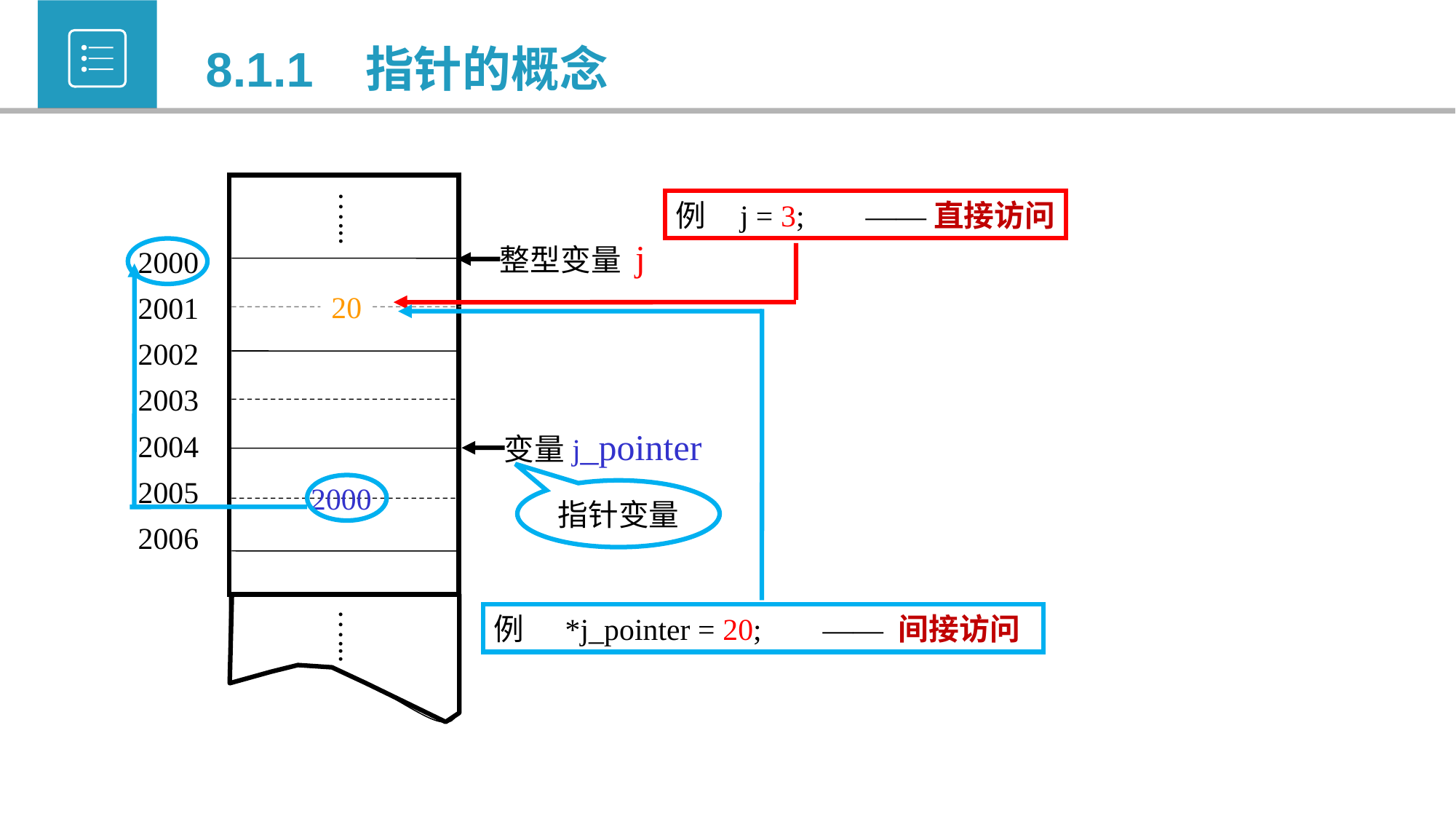

8.1.1   指针的概念

…...
整型变量 j
2000

2001

2002

2003

变量j_pointer
2004

2005

2006

…...

指针变量
2000
例    j = 3;        ——直接访问

3
20

例     *j_pointer = 20;        —— 间接访问